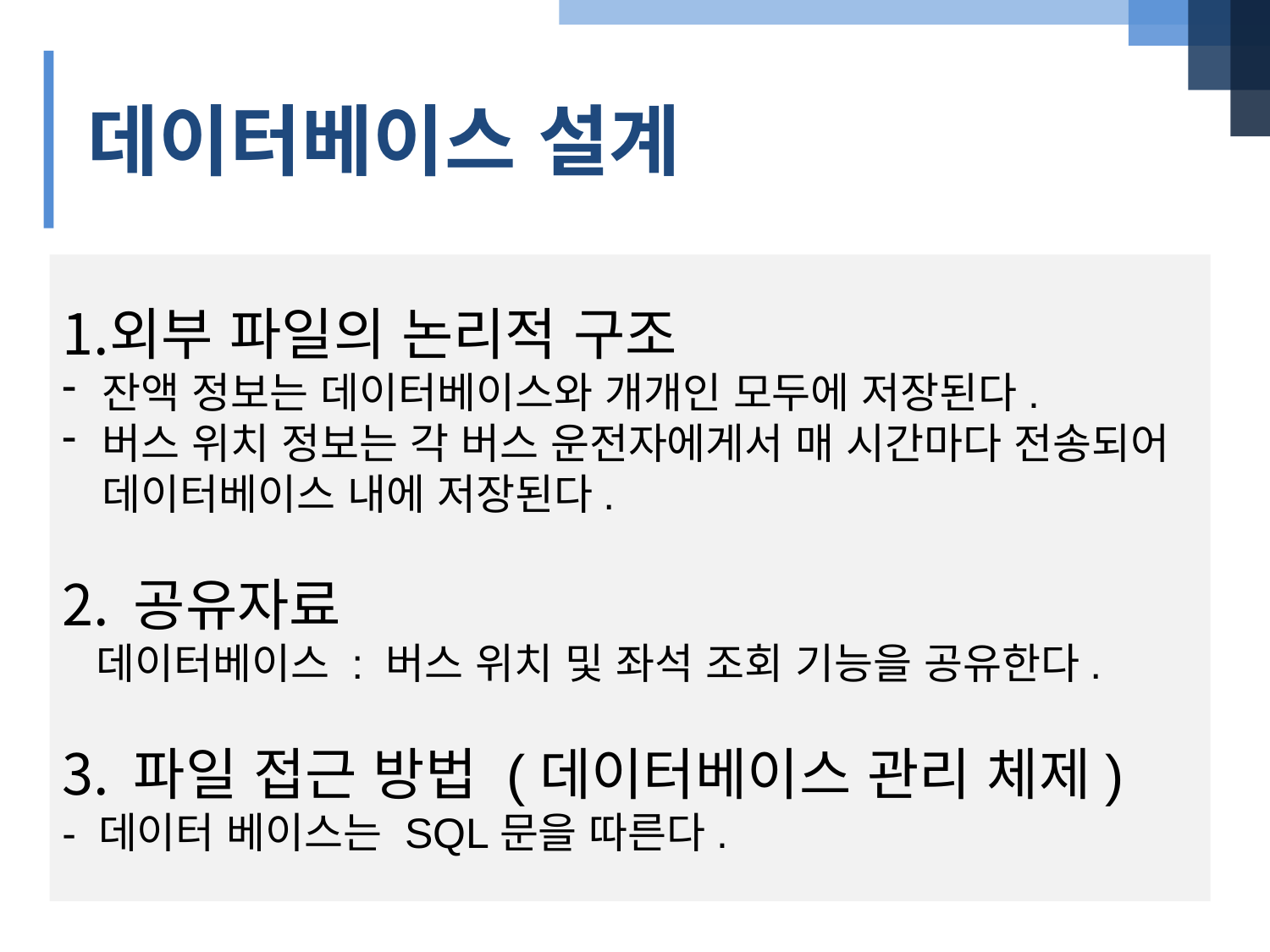

데이터베이스 설계

외부 파일의 논리적 구조
잔액 정보는 데이터베이스와 개개인 모두에 저장된다.
버스 위치 정보는 각 버스 운전자에게서 매 시간마다 전송되어 데이터베이스 내에 저장된다.

공유자료
  데이터베이스 : 버스 위치 및 좌석 조회 기능을 공유한다.

파일 접근 방법 (데이터베이스 관리 체제)
- 데이터 베이스는 SQL문을 따른다.